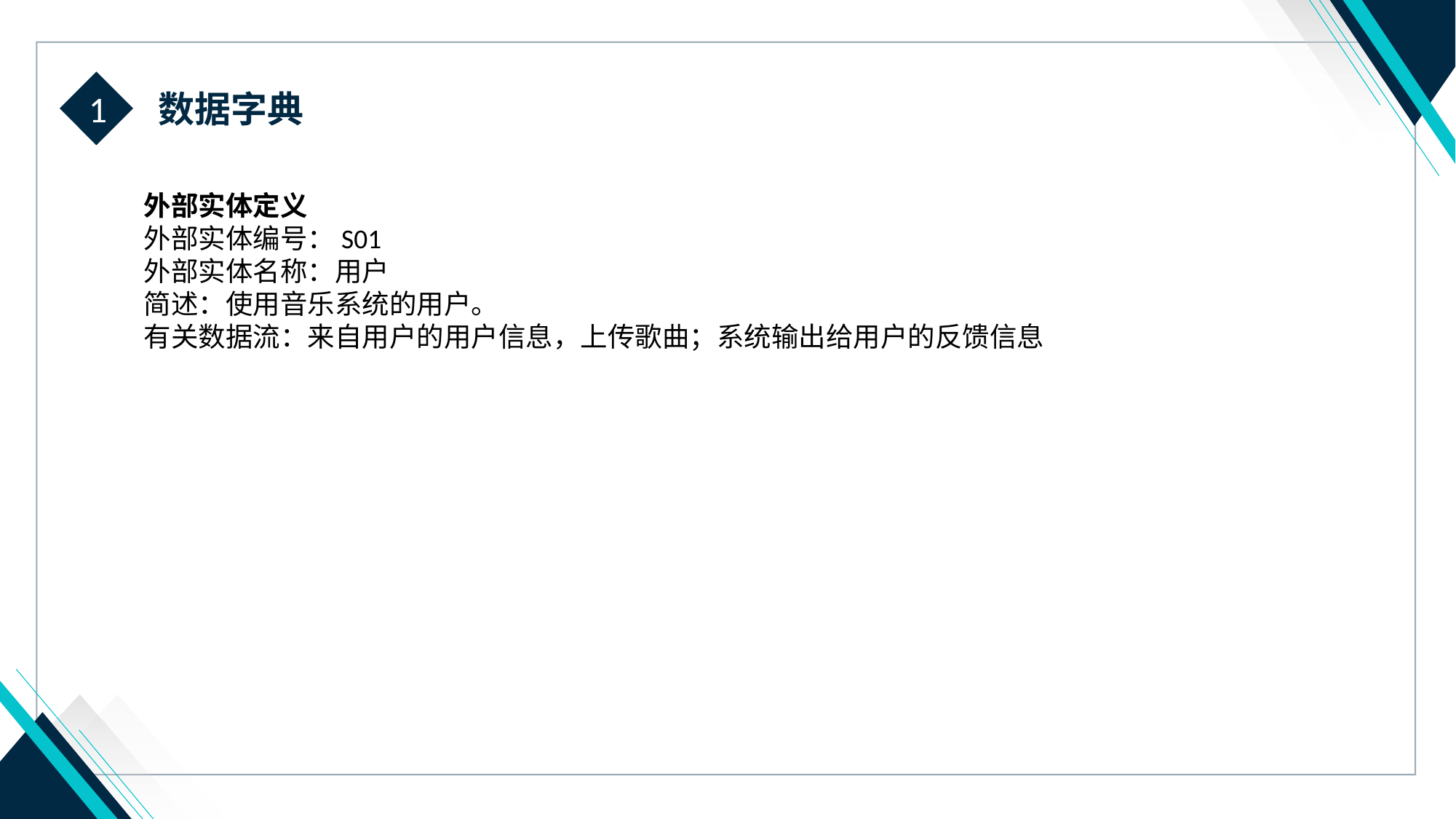

1
数据字典
外部实体定义
外部实体编号：S01
外部实体名称：用户
简述：使用音乐系统的用户。
有关数据流：来自用户的用户信息，上传歌曲；系统输出给用户的反馈信息